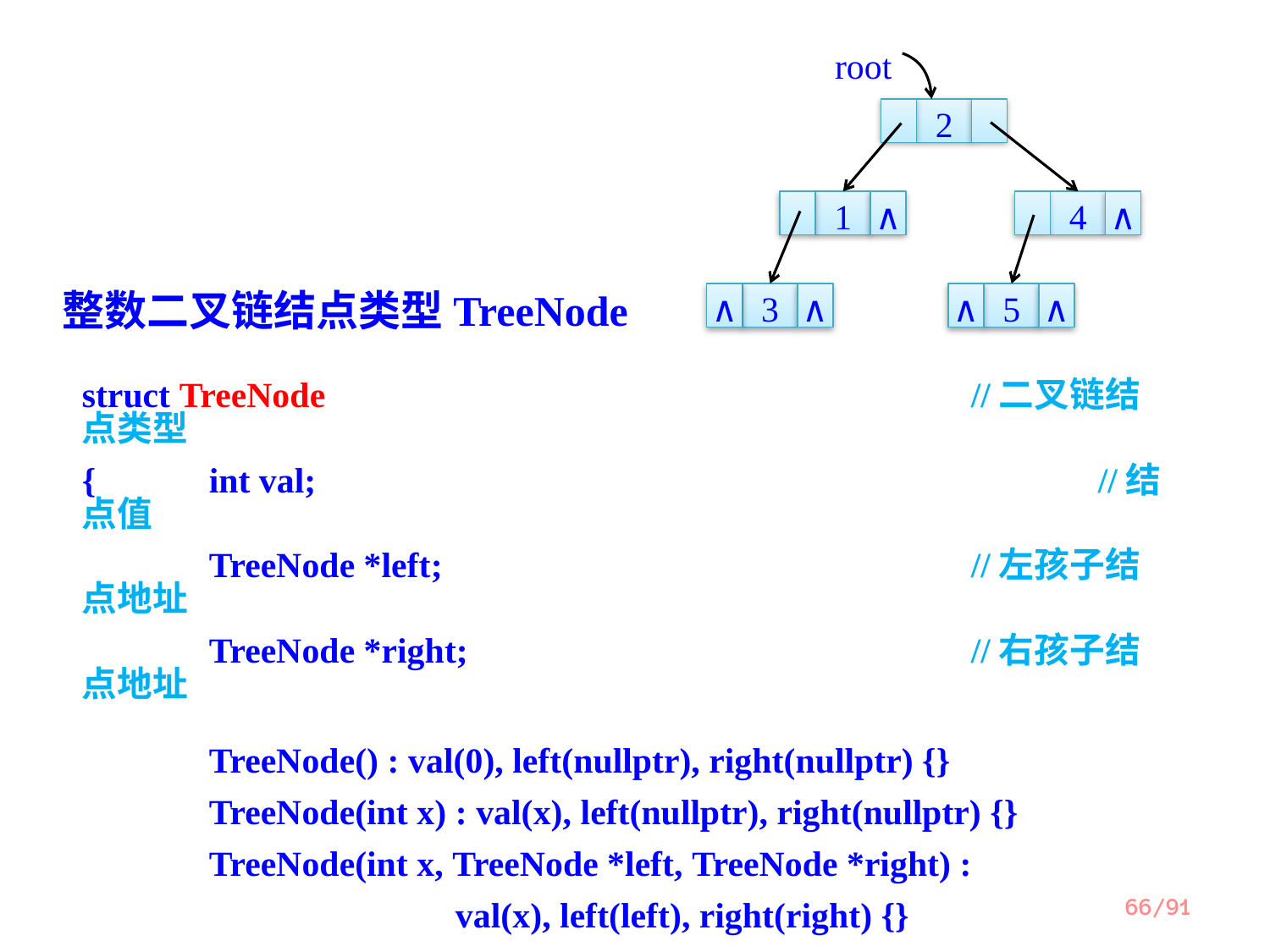

root

2

1
∧

4
∧

∧
3
∧
∧
5
∧
整数二叉链结点类型TreeNode
struct TreeNode						//二叉链结点类型
{   	int val; 							//结点值
    	TreeNode *left;					//左孩子结点地址
    	TreeNode *right;				//右孩子结点地址
    	TreeNode() : val(0), left(nullptr), right(nullptr) {}
    	TreeNode(int x) : val(x), left(nullptr), right(nullptr) {}
    	TreeNode(int x, TreeNode *left, TreeNode *right) :
                                          val(x), left(left), right(right) {}
};
66/91